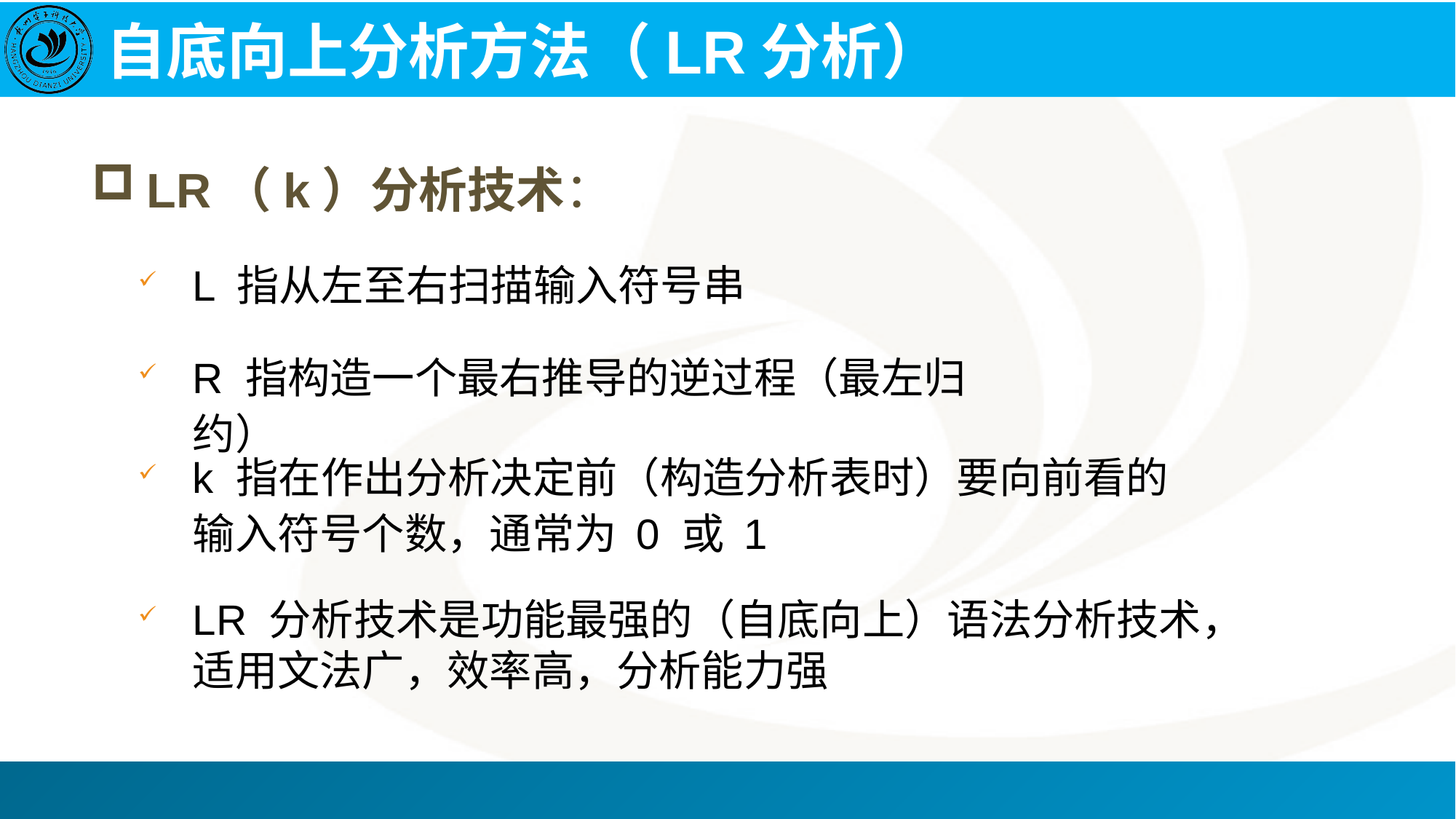

# 自底向上分析方法（LR分析）
LR（k）分析技术：
L 指从左至右扫描输入符号串
R 指构造一个最右推导的逆过程（最左归约）
k 指在作出分析决定前（构造分析表时）要向前看的输入符号个数，通常为 0 或 1
LR 分析技术是功能最强的（自底向上）语法分析技术，适用文法广，效率高，分析能力强
20